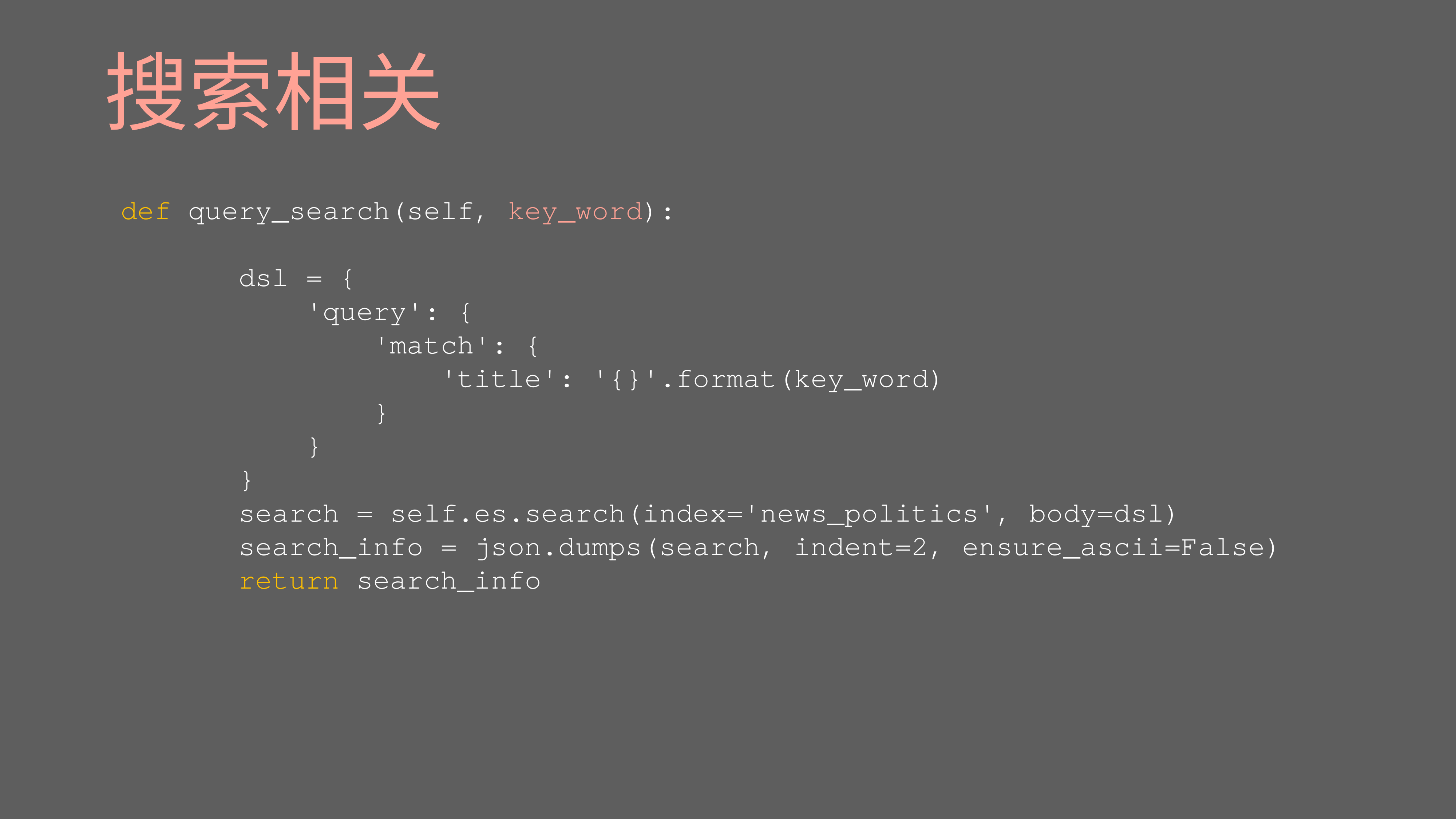

# 搜索相关
 def query_search(self, key_word):

        dsl = {
            'query': {
                'match': {
                    'title': '{}'.format(key_word)
                }
            }
        }
        search = self.es.search(index='news_politics', body=dsl)
        search_info = json.dumps(search, indent=2, ensure_ascii=False)
        return search_info